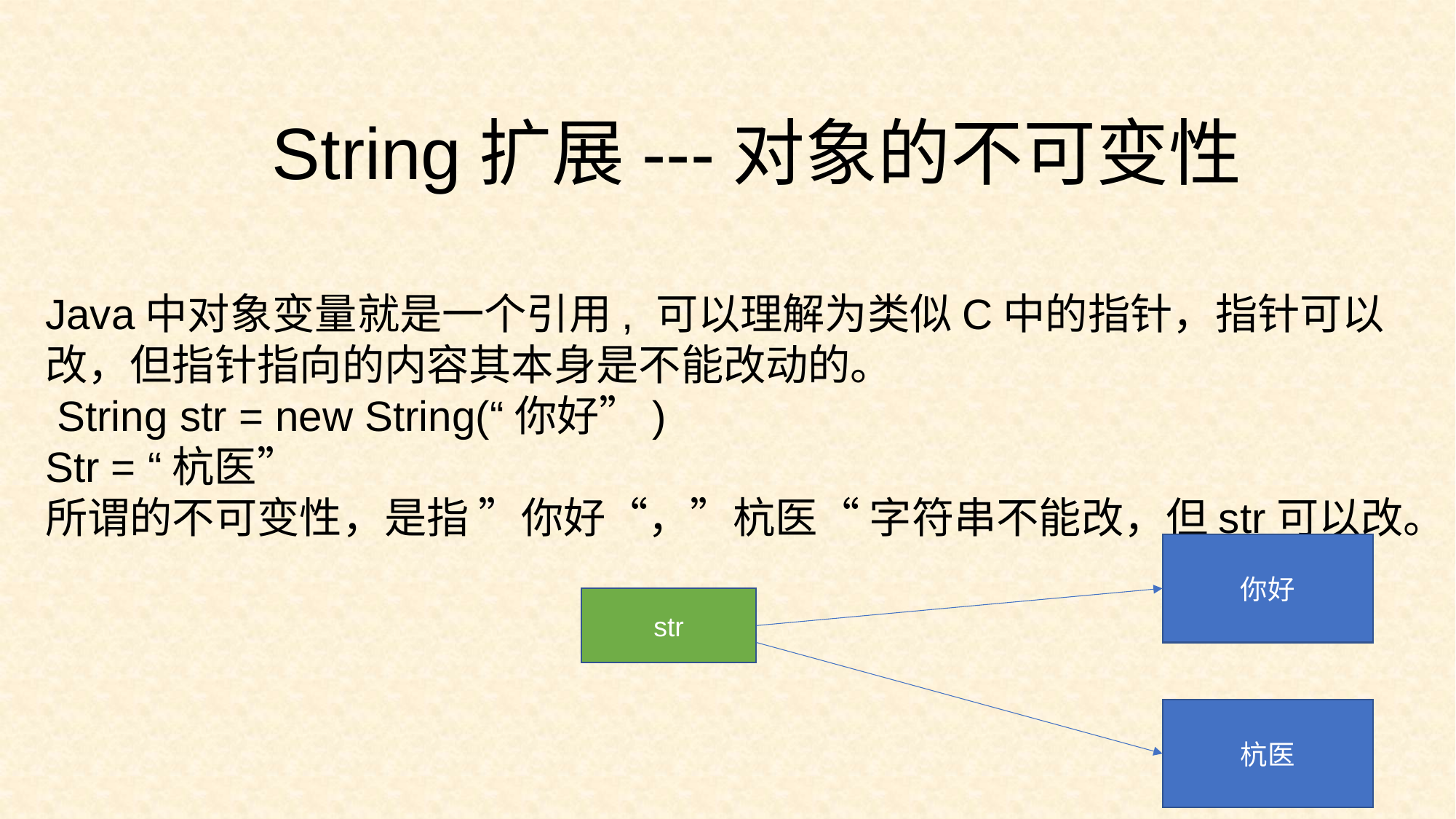

String扩展---对象的不可变性
Java中对象变量就是一个引用, 可以理解为类似C中的指针，指针可以改，但指针指向的内容其本身是不能改动的。
 String str = new String(“你好”)
Str = “杭医”
所谓的不可变性，是指 ”你好“，”杭医“ 字符串不能改，但str可以改。
你好
str
杭医